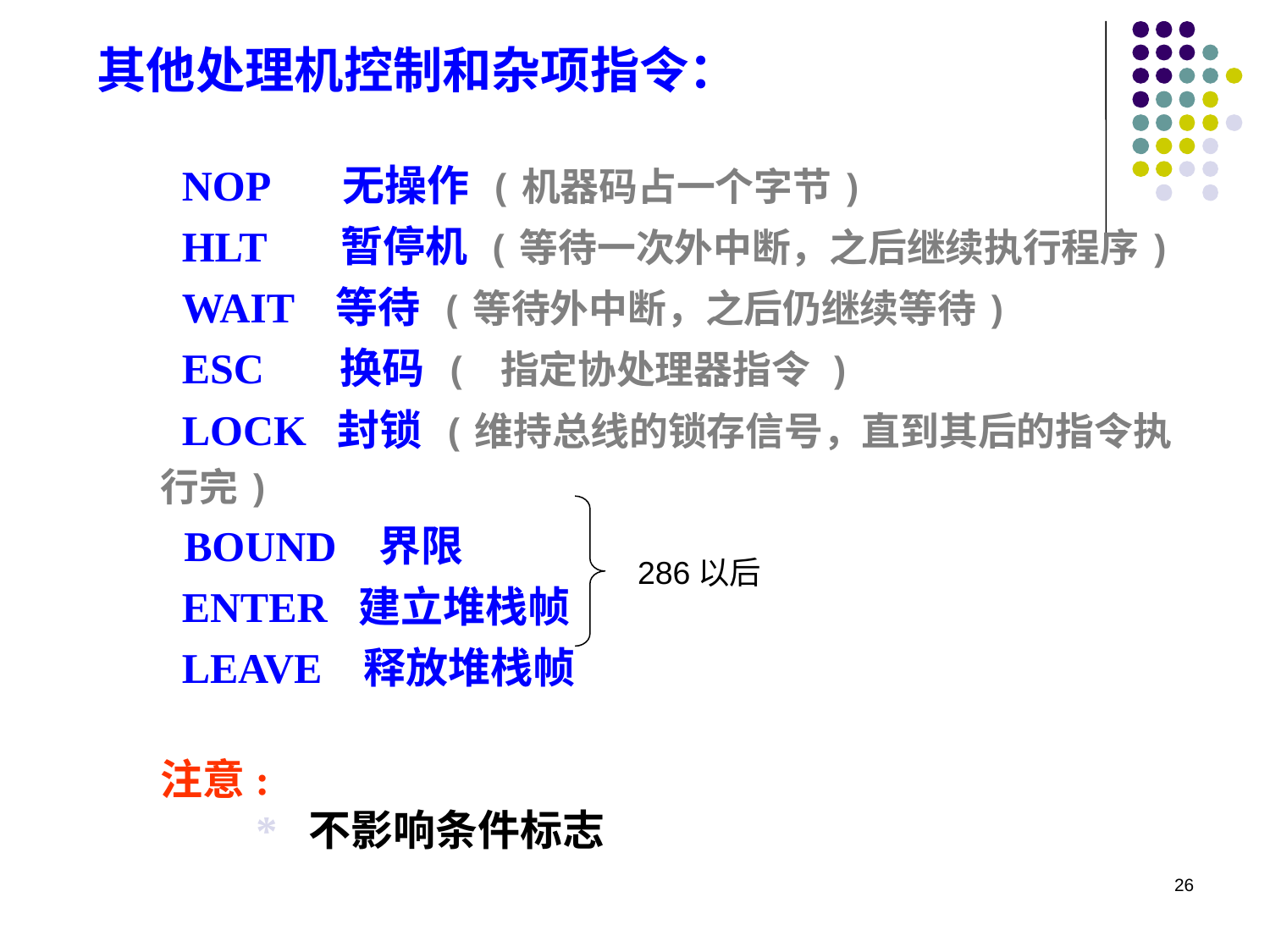

其他处理机控制和杂项指令：

  NOP      无操作 (机器码占一个字节)
  HLT      暂停机 (等待一次外中断，之后继续执行程序)
  WAIT   等待 (等待外中断，之后仍继续等待)
  ESC 	    换码 ( 指定协处理器指令 )
  LOCK  封锁 (维持总线的锁存信号，直到其后的指令执行完)
 BOUND   界限
  ENTER  建立堆栈帧
  LEAVE   释放堆栈帧

注意:
         *  不影响条件标志

286以后
26